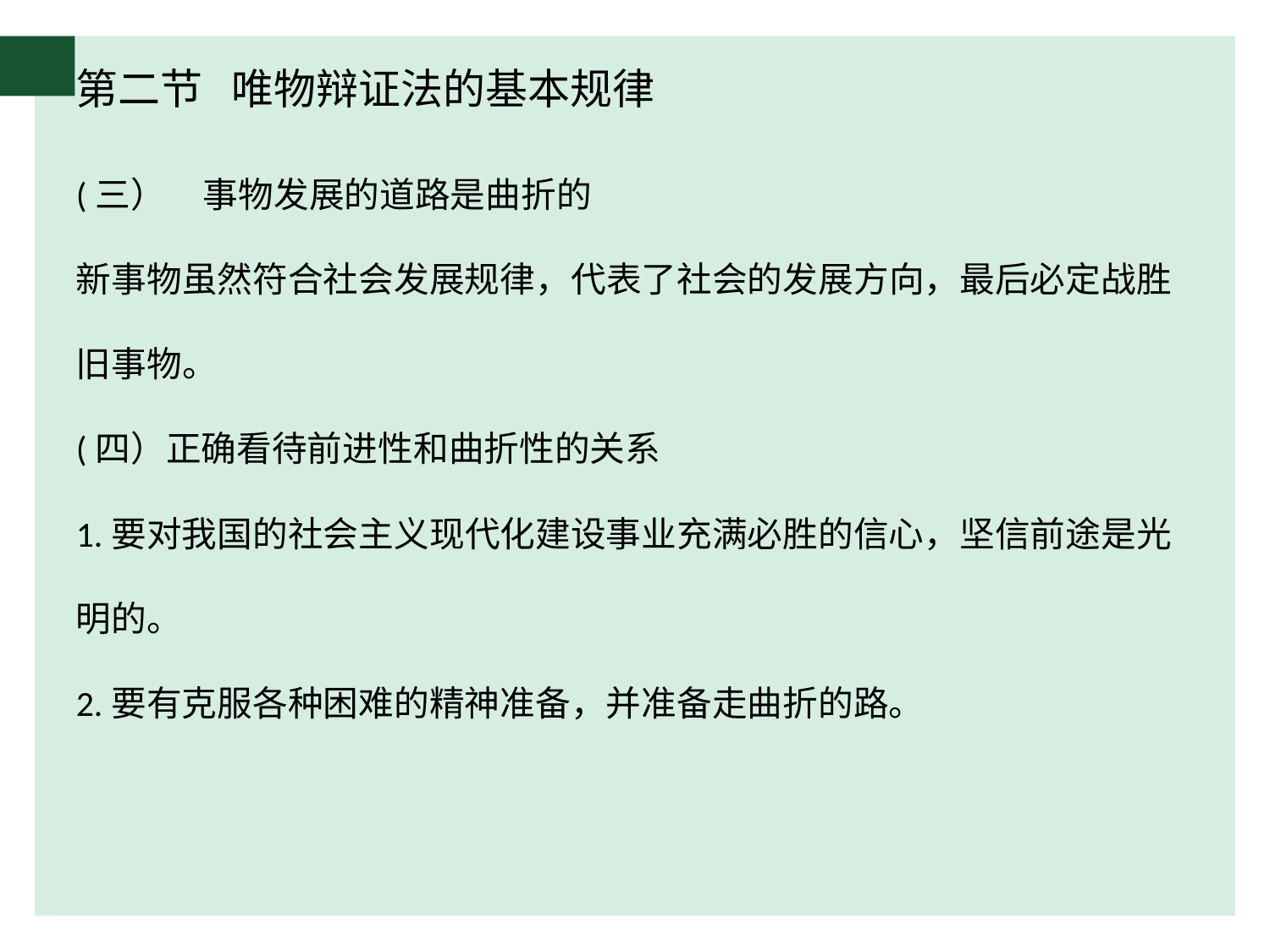

# 第二节   唯物辩证法的基本规律
(三）	事物发展的道路是曲折的
新事物虽然符合社会发展规律，代表了社会的发展方向，最后必定战胜旧事物。
(四）正确看待前进性和曲折性的关系
1.要对我国的社会主义现代化建设事业充满必胜的信心，坚信前途是光明的。
2.要有克服各种困难的精神准备，并准备走曲折的路。